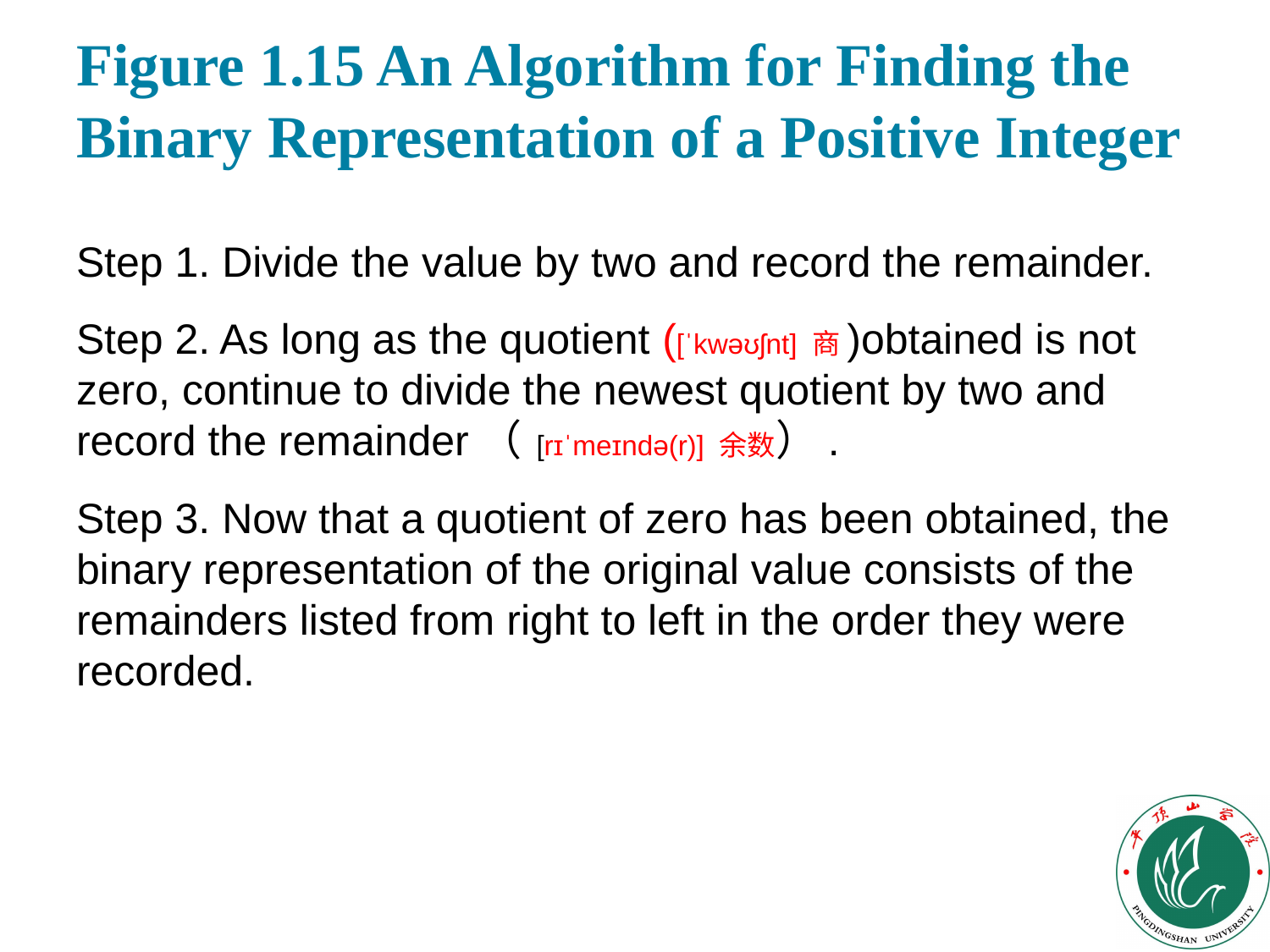

# Figure 1.15 An Algorithm for Finding the Binary Representation of a Positive Integer
Step 1. Divide the value by two and record the remainder.
Step 2. As long as the quotient ([ˈkwəʊʃnt] 商)obtained is not zero, continue to divide the newest quotient by two and record the remainder（ [rɪˈmeɪndə(r)] 余数）.
Step 3. Now that a quotient of zero has been obtained, the binary representation of the original value consists of the remainders listed from right to left in the order they were recorded.